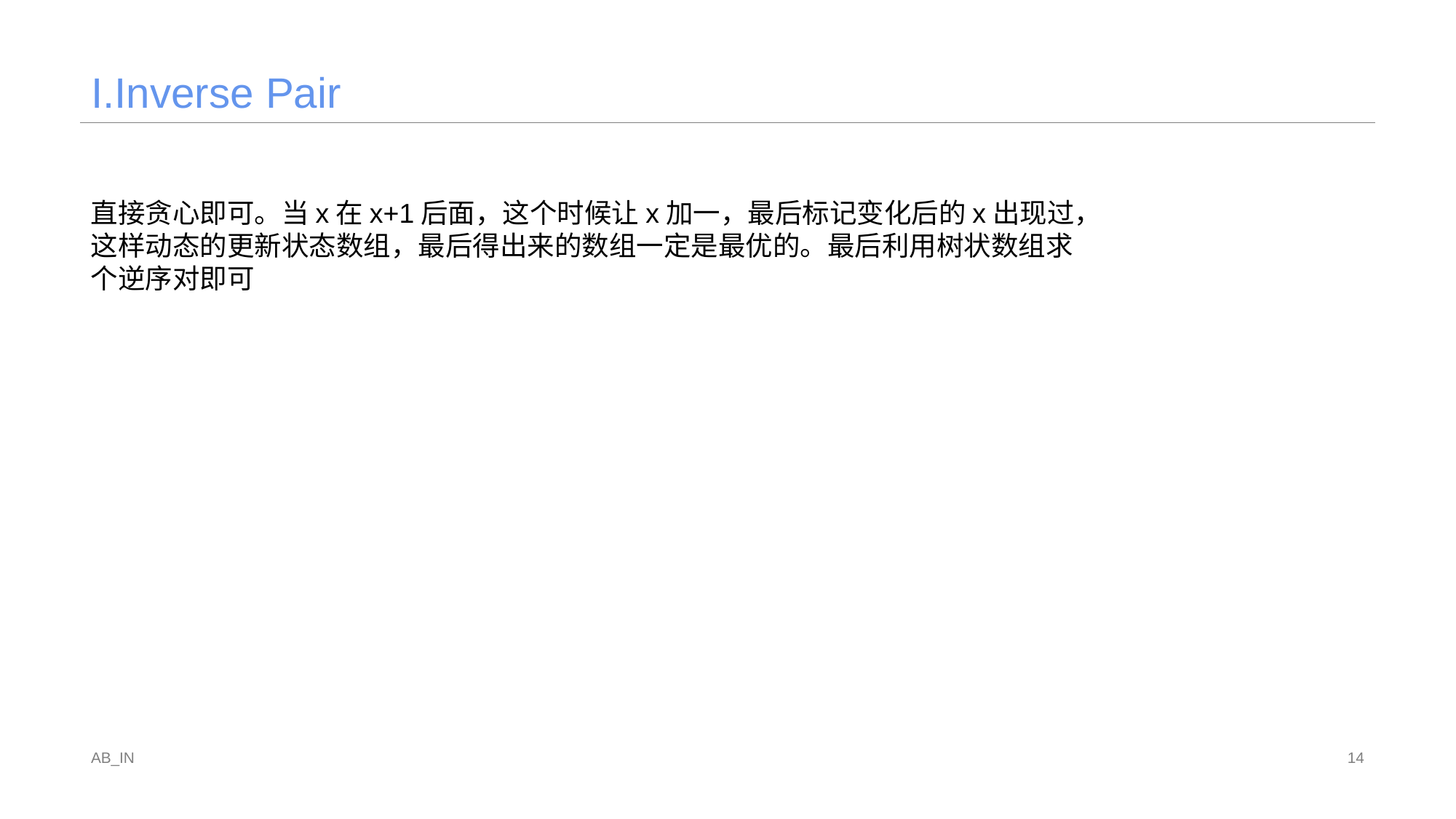

# I.Inverse Pair
直接贪心即可。当x在x+1后面，这个时候让x​加一，最后标记变化后的x出现过，这样动态的更新状态数组，最后得出来的数组一定是最优的。最后利用树状数组求个逆序对即可
AB_IN
14